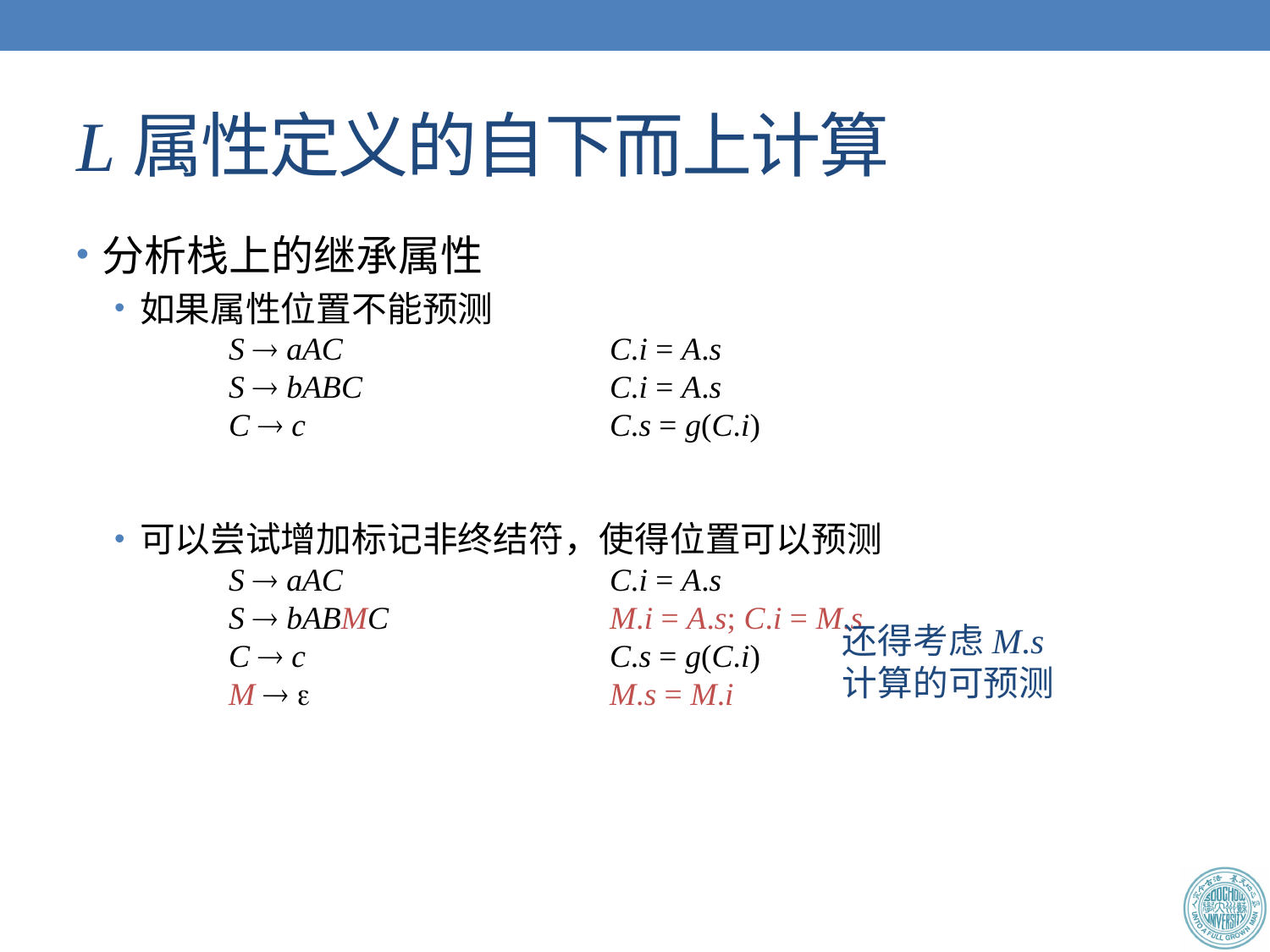

# L属性定义的自下而上计算
分析栈上的继承属性
如果属性位置不能预测
		S → aAC			C.i = A.s
		S → bABC		C.i = A.s
		C → c			C.s = g(C.i)

可以尝试增加标记非终结符，使得位置可以预测
		S → aAC			C.i = A.s
		S → bABMC		M.i = A.s; C.i = M.s
		C → c			C.s = g(C.i)
		M → ε			M.s = M.i

还得考虑M.s
计算的可预测